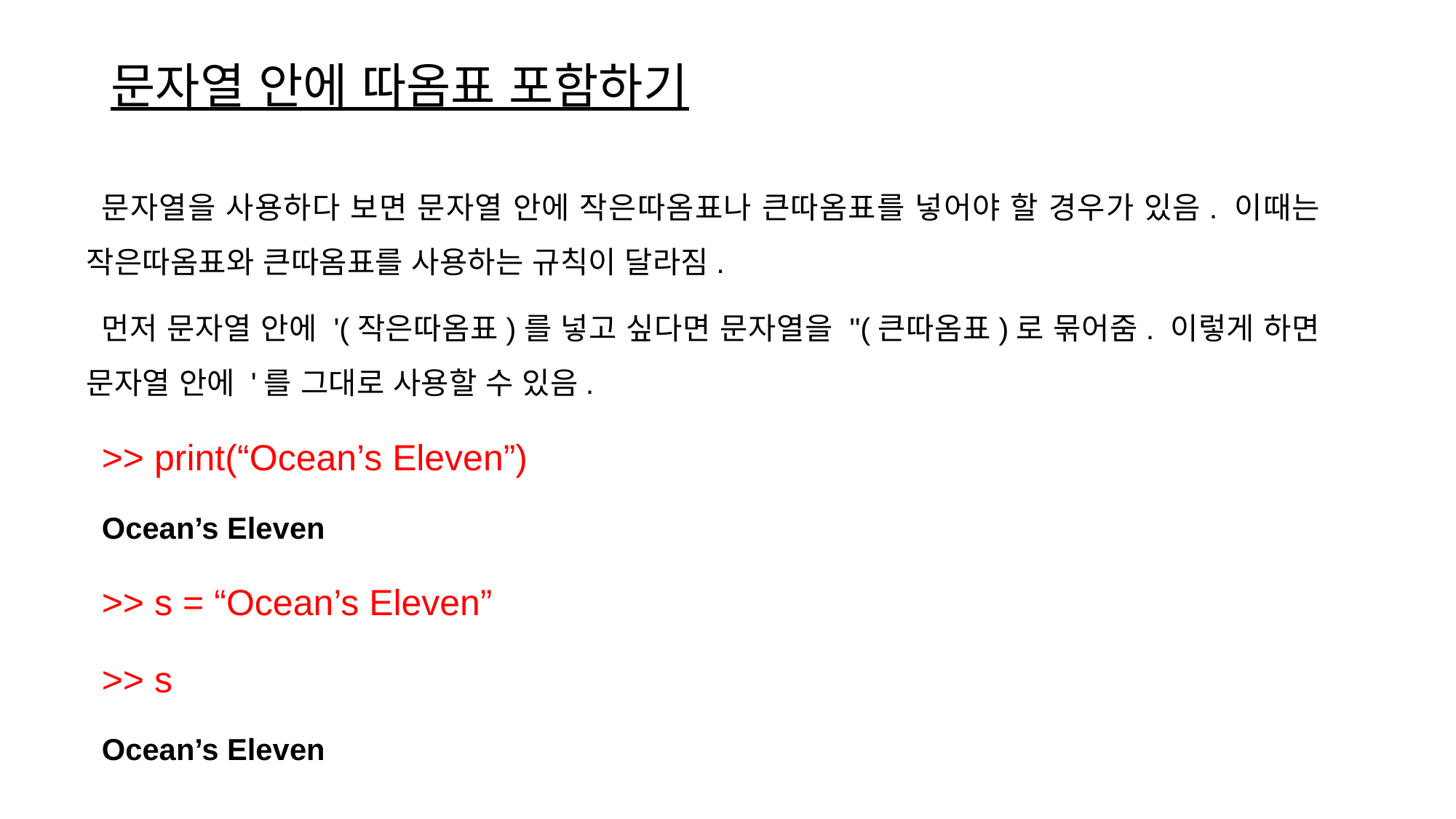

# 문자열 안에 따옴표 포함하기
문자열을 사용하다 보면 문자열 안에 작은따옴표나 큰따옴표를 넣어야 할 경우가 있음. 이때는 작은따옴표와 큰따옴표를 사용하는 규칙이 달라짐.
먼저 문자열 안에 '(작은따옴표)를 넣고 싶다면 문자열을 "(큰따옴표)로 묶어줌. 이렇게 하면 문자열 안에 '를 그대로 사용할 수 있음.
>> print(“Ocean’s Eleven”)
Ocean’s Eleven
>> s = “Ocean’s Eleven”
>> s
Ocean’s Eleven